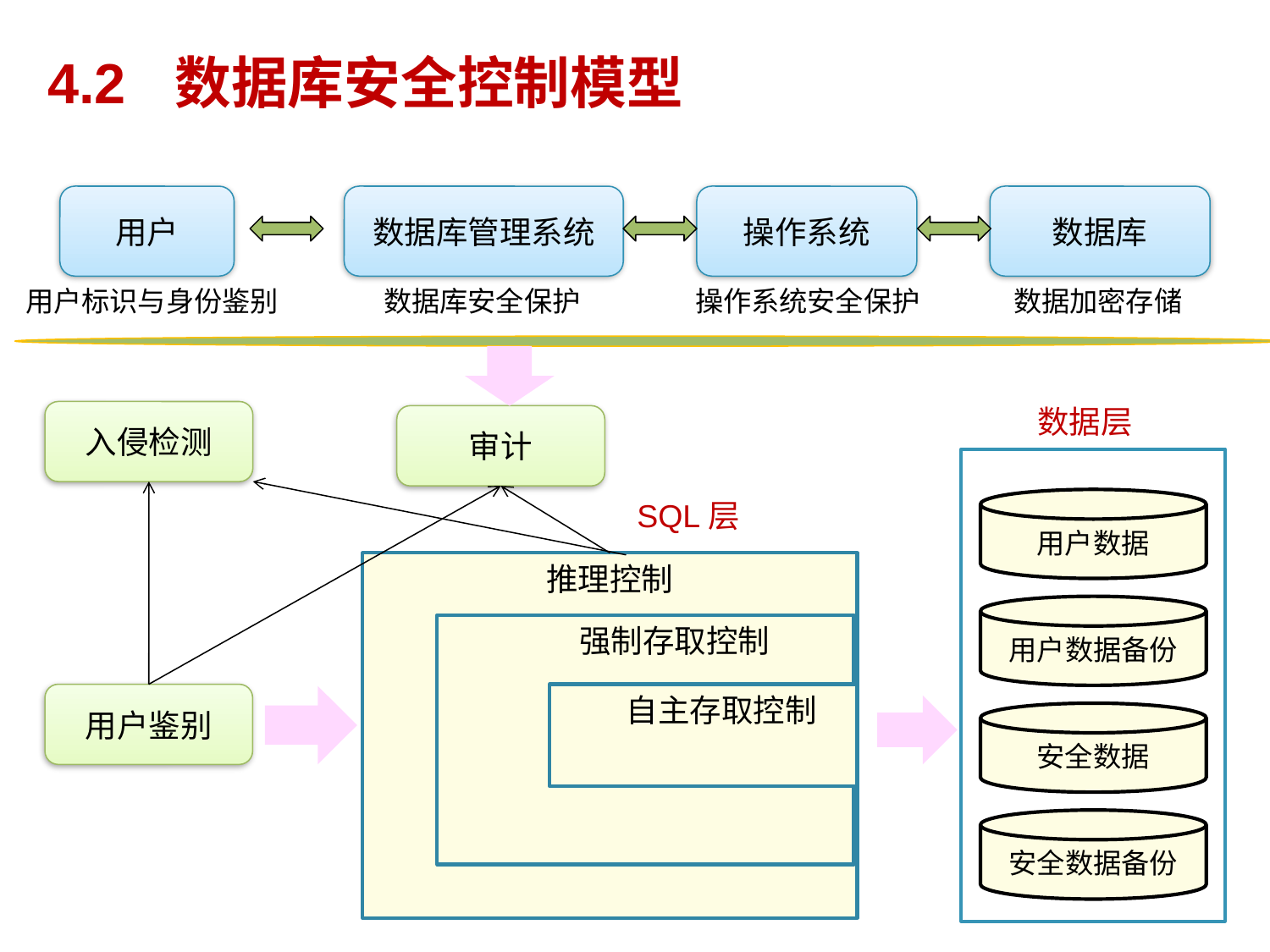

# 4.2	数据库安全控制模型
用户
数据库管理系统
操作系统
数据库

用户标识与身份鉴别
数据库安全保护
操作系统安全保护
数据加密存储

数据层
入侵检测
审计

SQL层
用户数据
推理控制
用户数据备份
       强制存取控制
用户鉴别
    自主存取控制

安全数据
安全数据备份